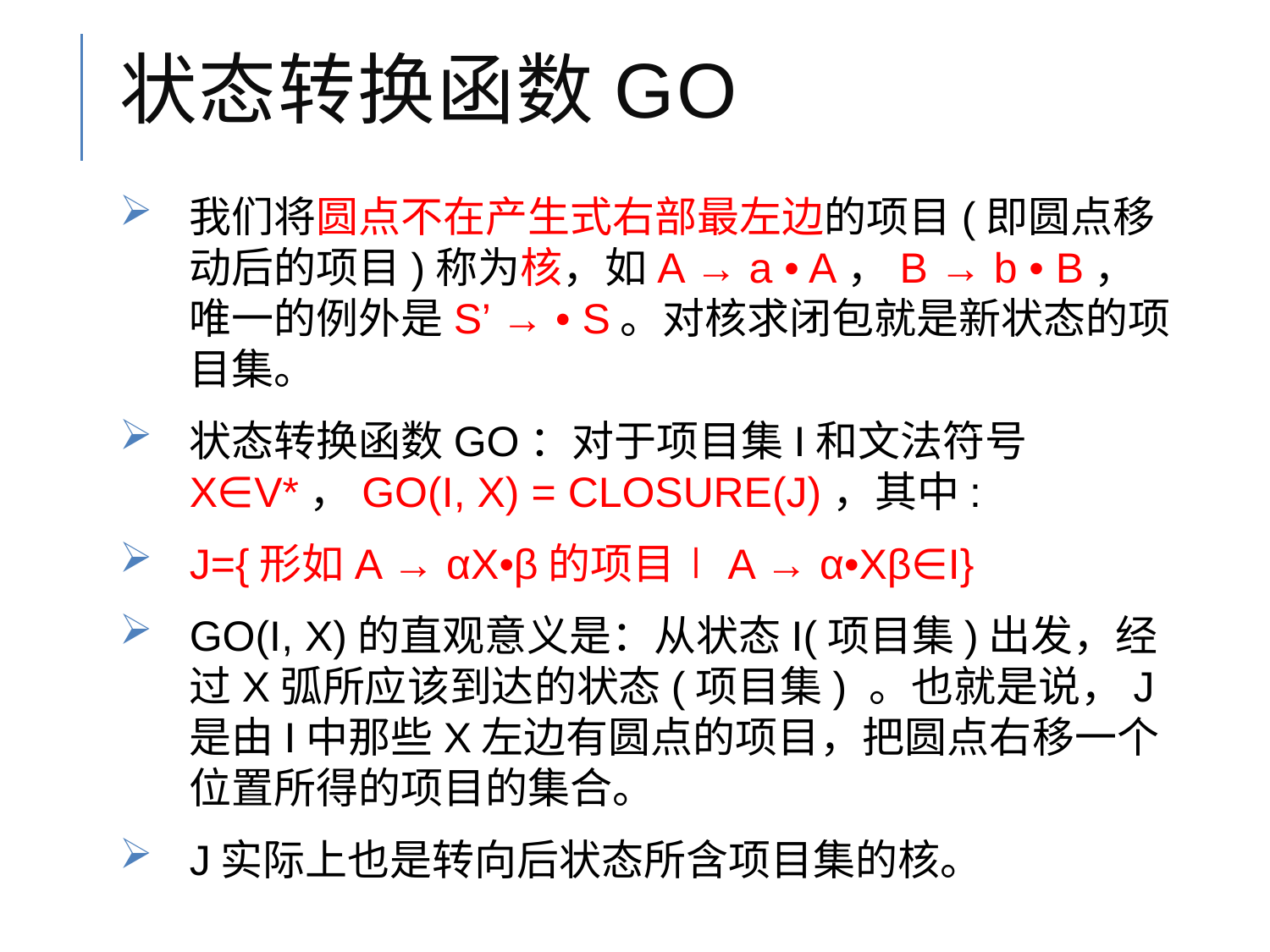

# 状态转换函数GO
我们将圆点不在产生式右部最左边的项目(即圆点移动后的项目)称为核，如A → a • A，B → b • B，唯一的例外是S’ → • S。对核求闭包就是新状态的项目集。
状态转换函数GO：对于项目集I和文法符号X∈V*，GO(I, X) = CLOSURE(J)，其中:
J={形如A → αX•β的项目∣A → α•Xβ∈I}
GO(I, X)的直观意义是：从状态I(项目集)出发，经过X弧所应该到达的状态(项目集) 。也就是说，J是由I中那些X左边有圆点的项目，把圆点右移一个位置所得的项目的集合。
J实际上也是转向后状态所含项目集的核。
42